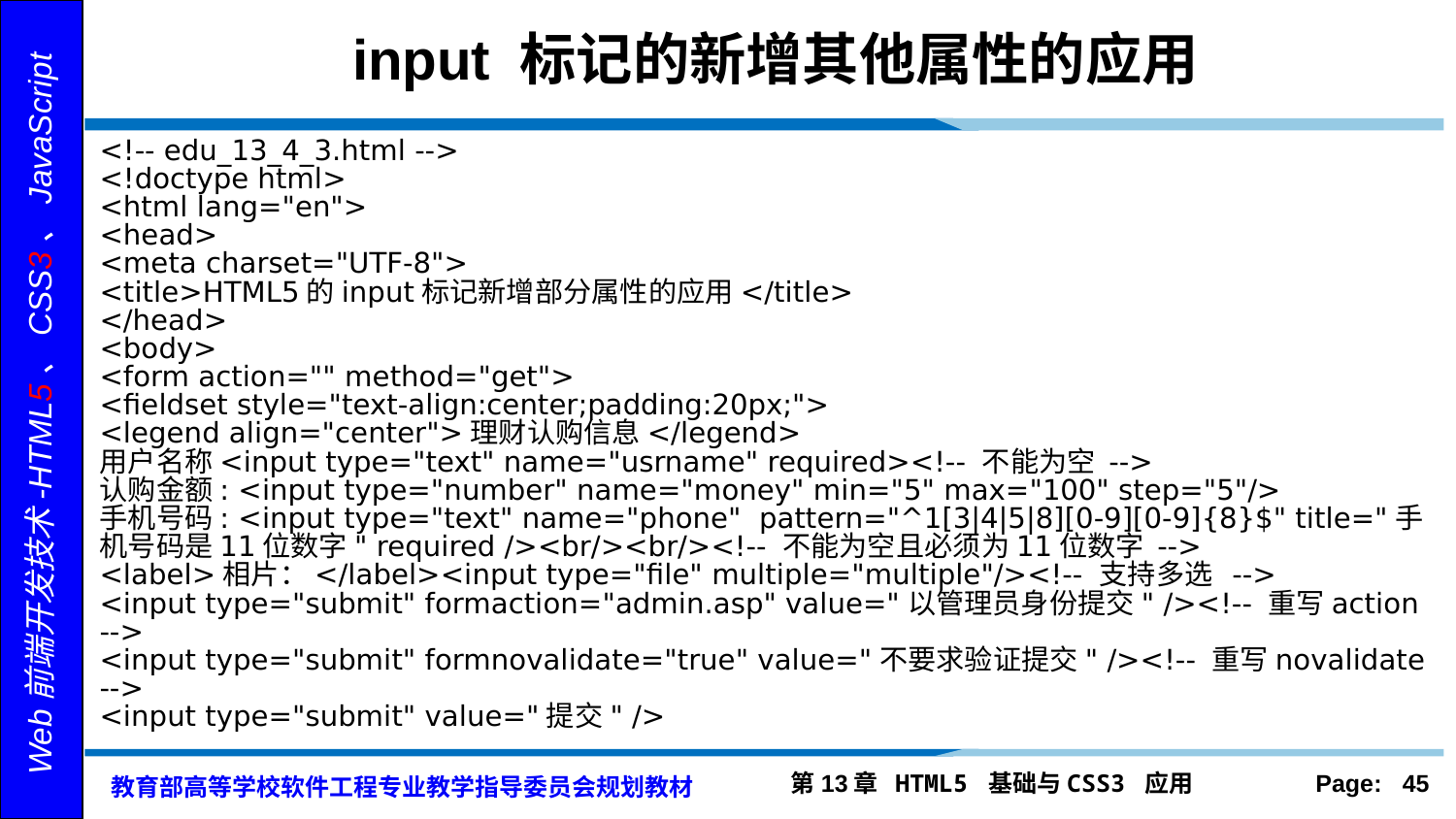

# input 标记的新增其他属性的应用
<!-- edu_13_4_3.html -->
<!doctype html>
<html lang="en">
<head>
<meta charset="UTF-8">
<title>HTML5的input标记新增部分属性的应用</title>
</head>
<body>
<form action="" method="get">
<fieldset style="text-align:center;padding:20px;">
<legend align="center">理财认购信息</legend>
用户名称<input type="text" name="usrname" required><!-- 不能为空 -->
认购金额: <input type="number" name="money" min="5" max="100" step="5"/>
手机号码: <input type="text" name="phone"  pattern="^1[3|4|5|8][0-9][0-9]{8}$" title="手机号码是11位数字" required /><br/><br/><!-- 不能为空且必须为11位数字 -->
<label>相片：</label><input type="file" multiple="multiple"/><!-- 支持多选  -->
<input type="submit" formaction="admin.asp" value="以管理员身份提交" /><!-- 重写action -->
<input type="submit" formnovalidate="true" value="不要求验证提交" /><!-- 重写novalidate -->
<input type="submit" value="提交" />